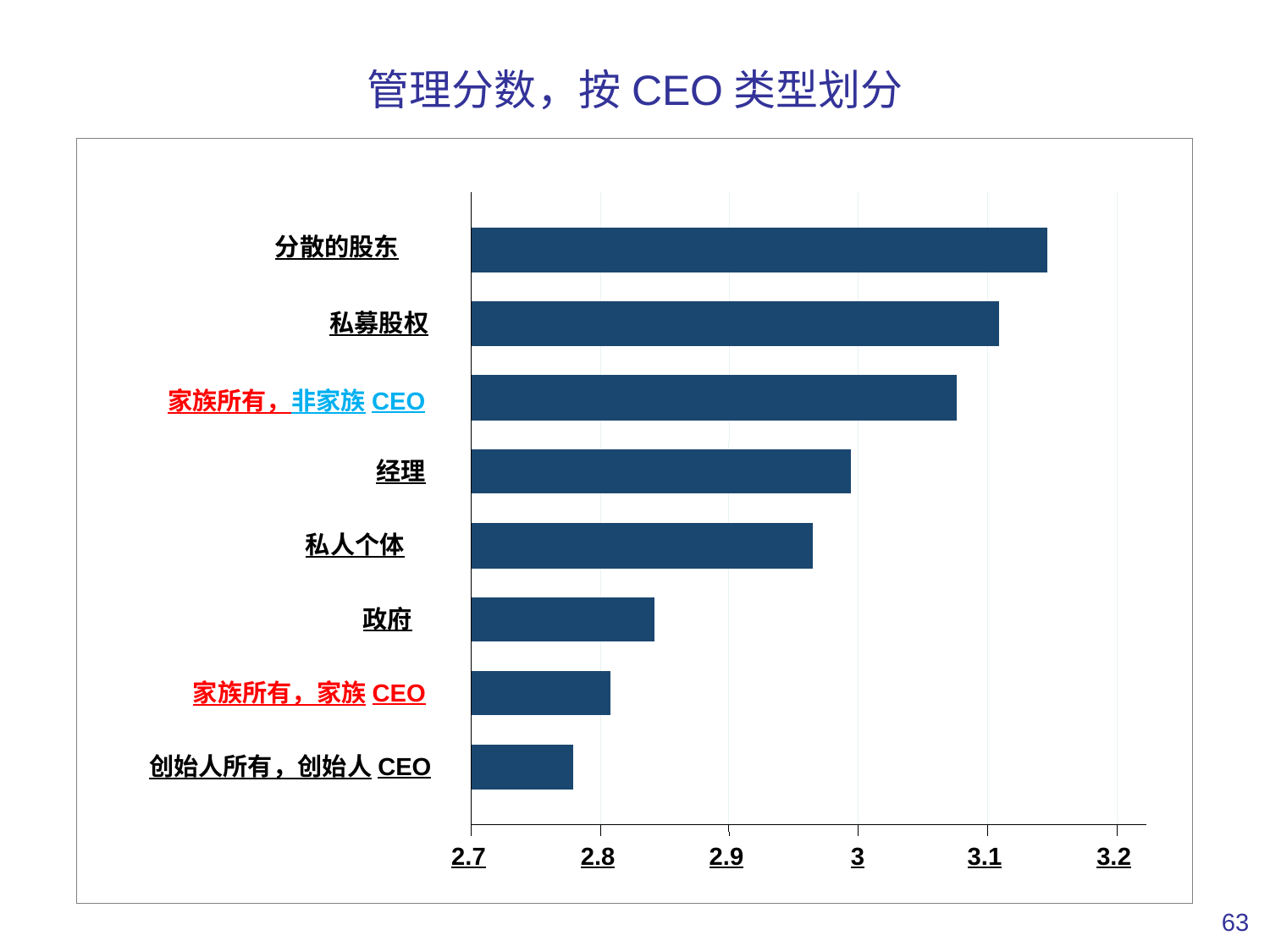

# 管理分数，按CEO类型划分

分散的股东

私募股权

家族所有，非家族CEO

经理

私人个体

政府

家族所有，家族CEO

创始人所有，创始人CEO

2.7
2.8
2.9
3
3.1
3.2

63